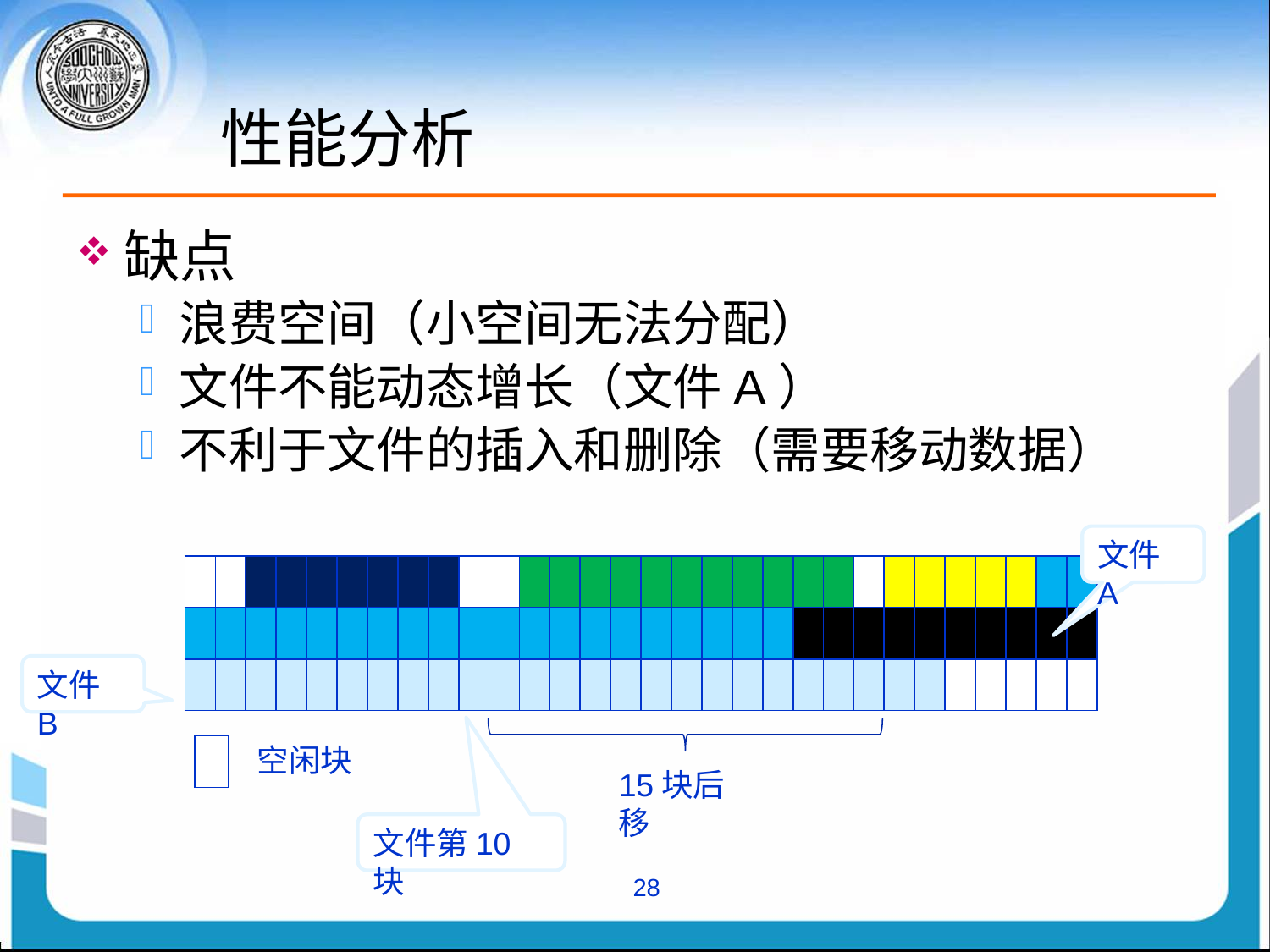

# 性能分析
缺点
浪费空间（小空间无法分配）
文件不能动态增长（文件A）
不利于文件的插入和删除（需要移动数据）

文件A

|  |  |  |  |  |  |  |  |  |  |  |  |  |  |  |  |  |  |  |  |  |  |  |  |  |  |  |  |  |  |
| --- | --- | --- | --- | --- | --- | --- | --- | --- | --- | --- | --- | --- | --- | --- | --- | --- | --- | --- | --- | --- | --- | --- | --- | --- | --- | --- | --- | --- | --- |
|  |  |  |  |  |  |  |  |  |  |  |  |  |  |  |  |  |  |  |  |  |  |  |  |  |  |  |  |  |  |
|  |  |  |  |  |  |  |  |  |  |  |  |  |  |  |  |  |  |  |  |  |  |  |  |  |  |  |  |  |  |
文件B
空闲块
|  |
| --- |
15块后移
文件第10块
28